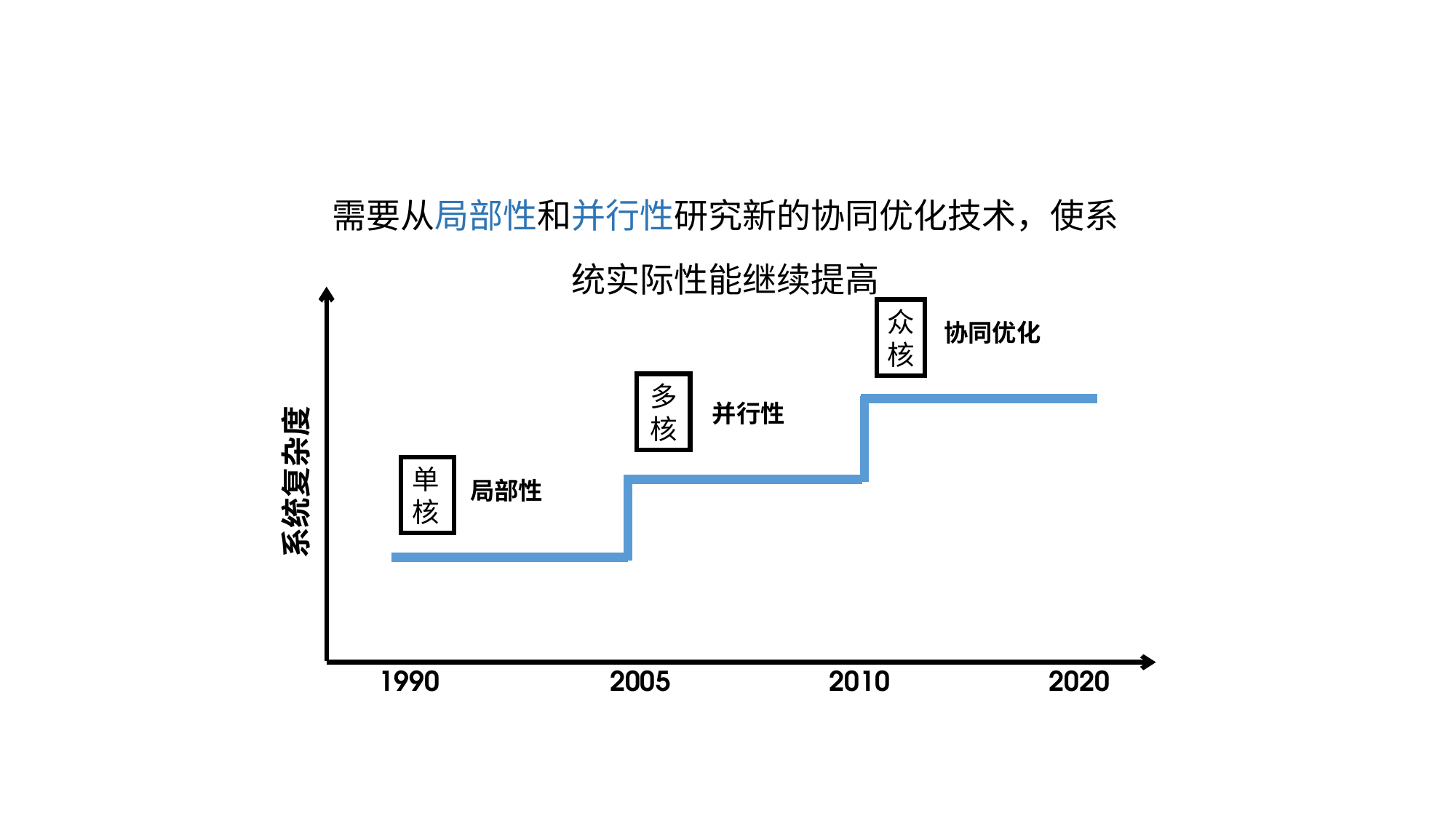

需要从局部性和并行性研究新的协同优化技术，使系统实际性能继续提高
众核
协同优化
多核
并行性
单核
系统复杂度
局部性
1990
2005
2010
2020